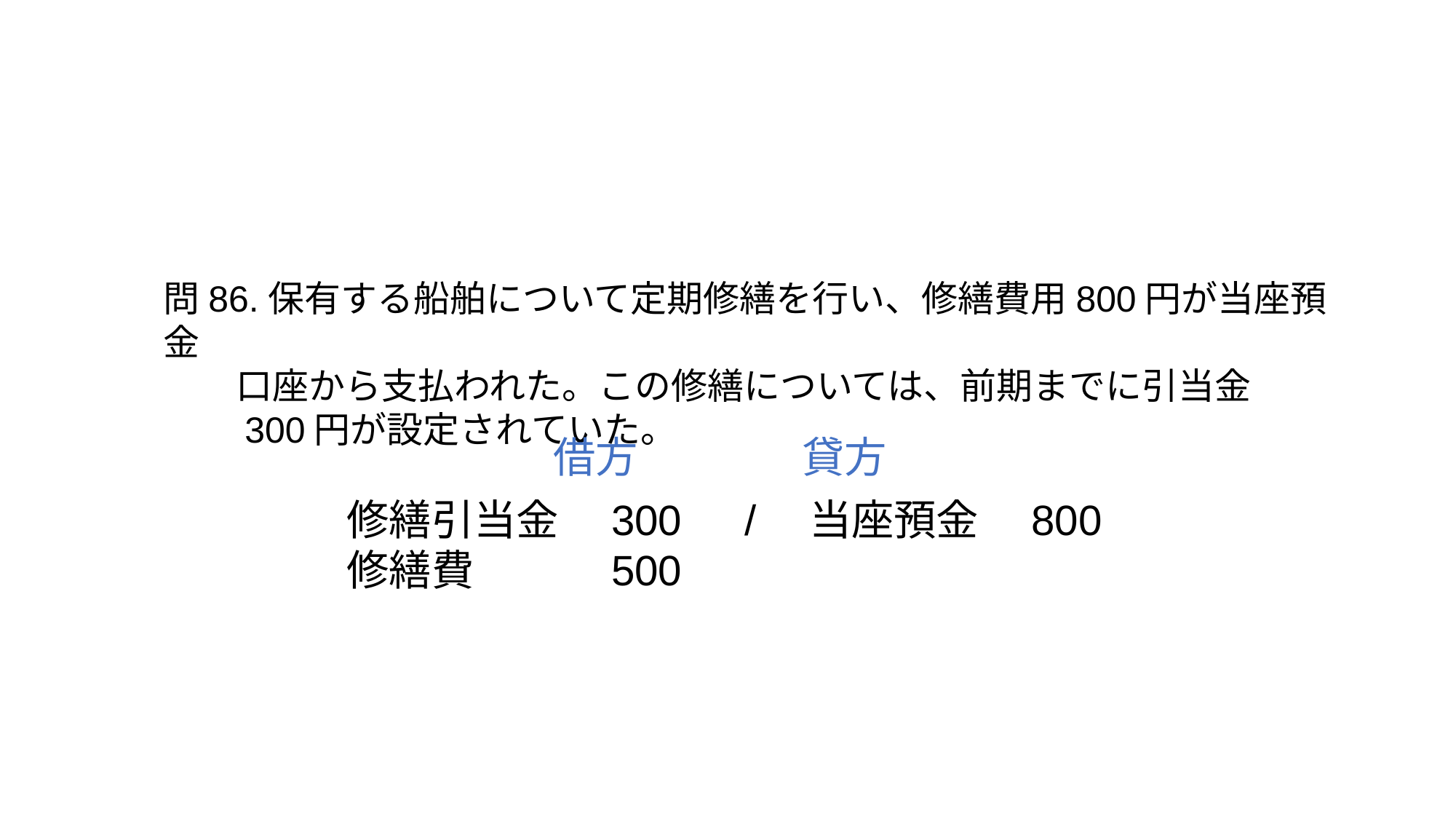

問86.保有する船舶について定期修繕を行い、修繕費用800円が当座預金
　　口座から支払われた。この修繕については、前期までに引当金
　　300円が設定されていた。
借方
貸方
修繕引当金　300　/　当座預金　800
修繕費　　　500